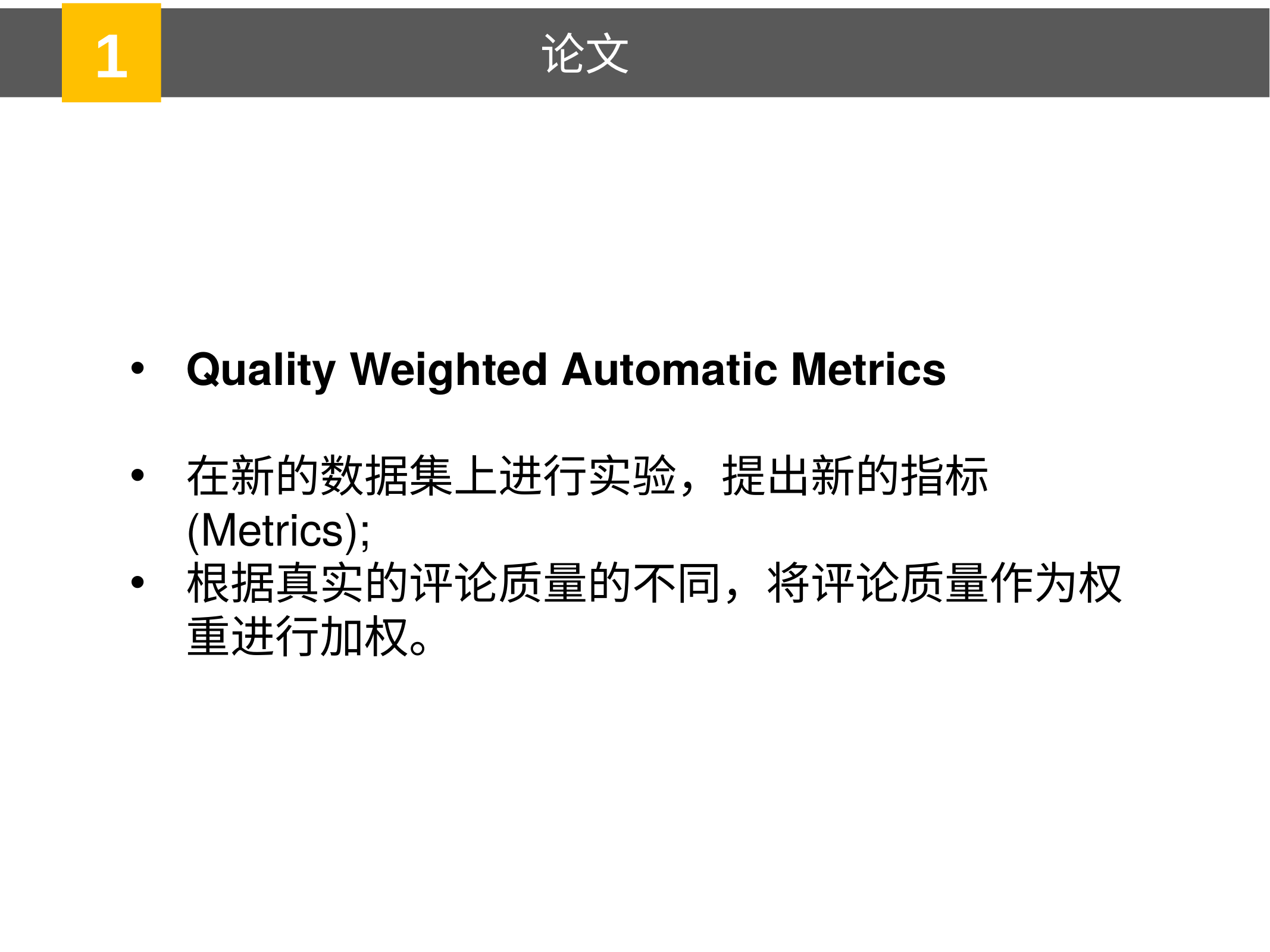

1

论文
Quality Weighted Automatic Metrics

在新的数据集上进行实验，提出新的指标(Metrics);
根据真实的评论质量的不同，将评论质量作为权重进行加权。